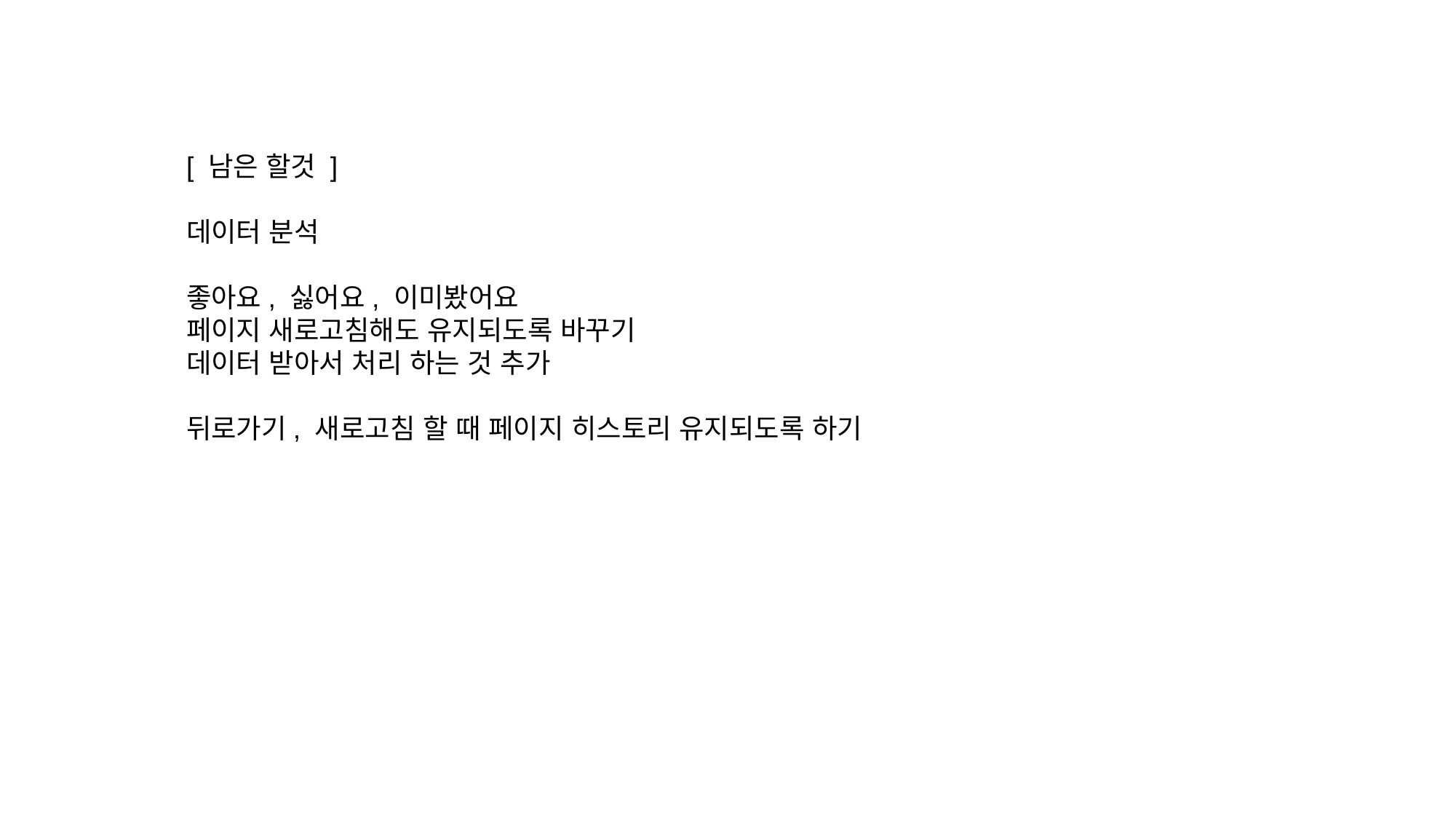

[ 남은 할것 ]

데이터 분석

좋아요, 싫어요, 이미봤어요
페이지 새로고침해도 유지되도록 바꾸기
데이터 받아서 처리 하는 것 추가

뒤로가기, 새로고침 할 때 페이지 히스토리 유지되도록 하기